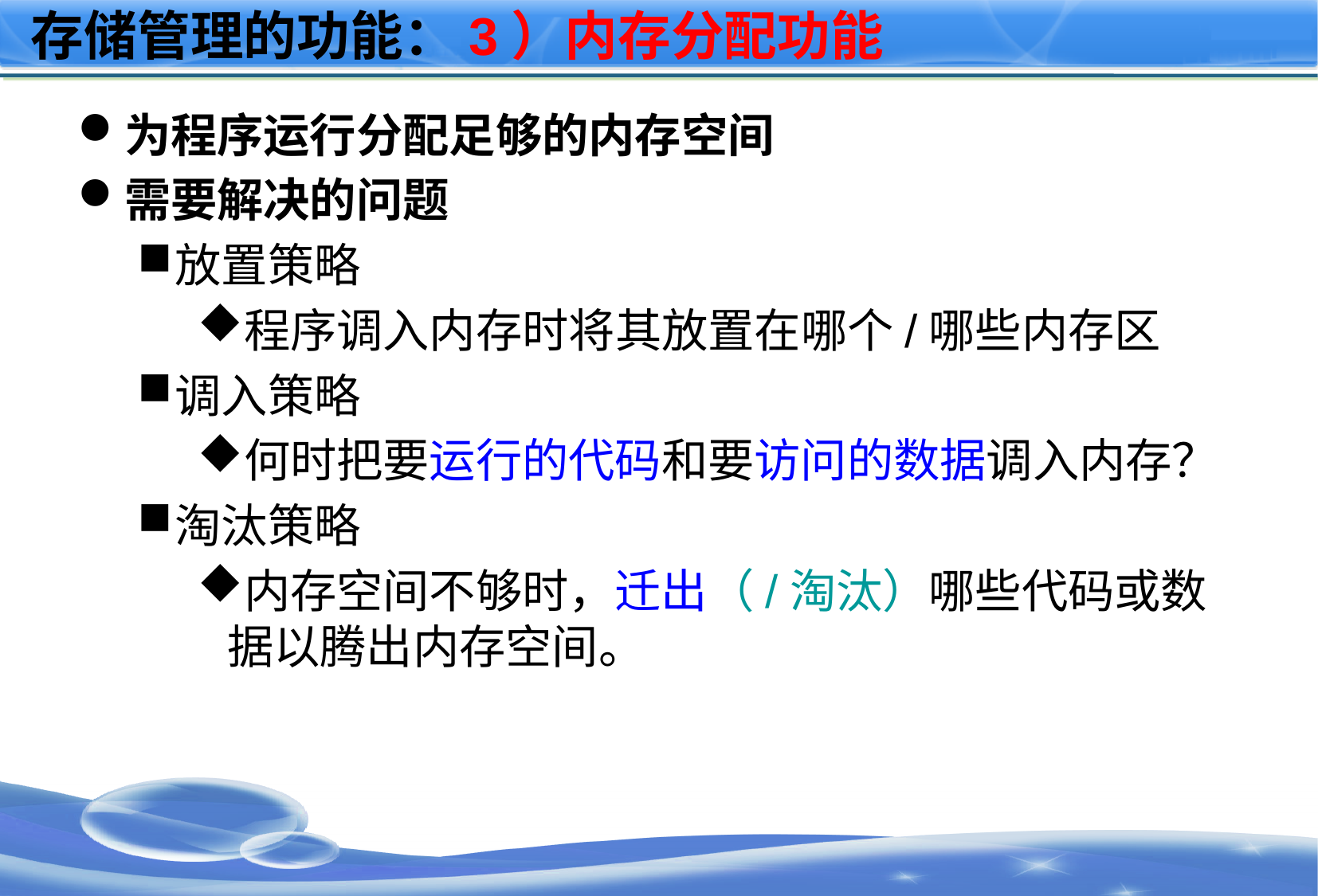

# 存储管理的功能：3）内存分配功能
为程序运行分配足够的内存空间
需要解决的问题
放置策略
程序调入内存时将其放置在哪个/哪些内存区
调入策略
何时把要运行的代码和要访问的数据调入内存？
淘汰策略
内存空间不够时，迁出（/淘汰）哪些代码或数据以腾出内存空间。